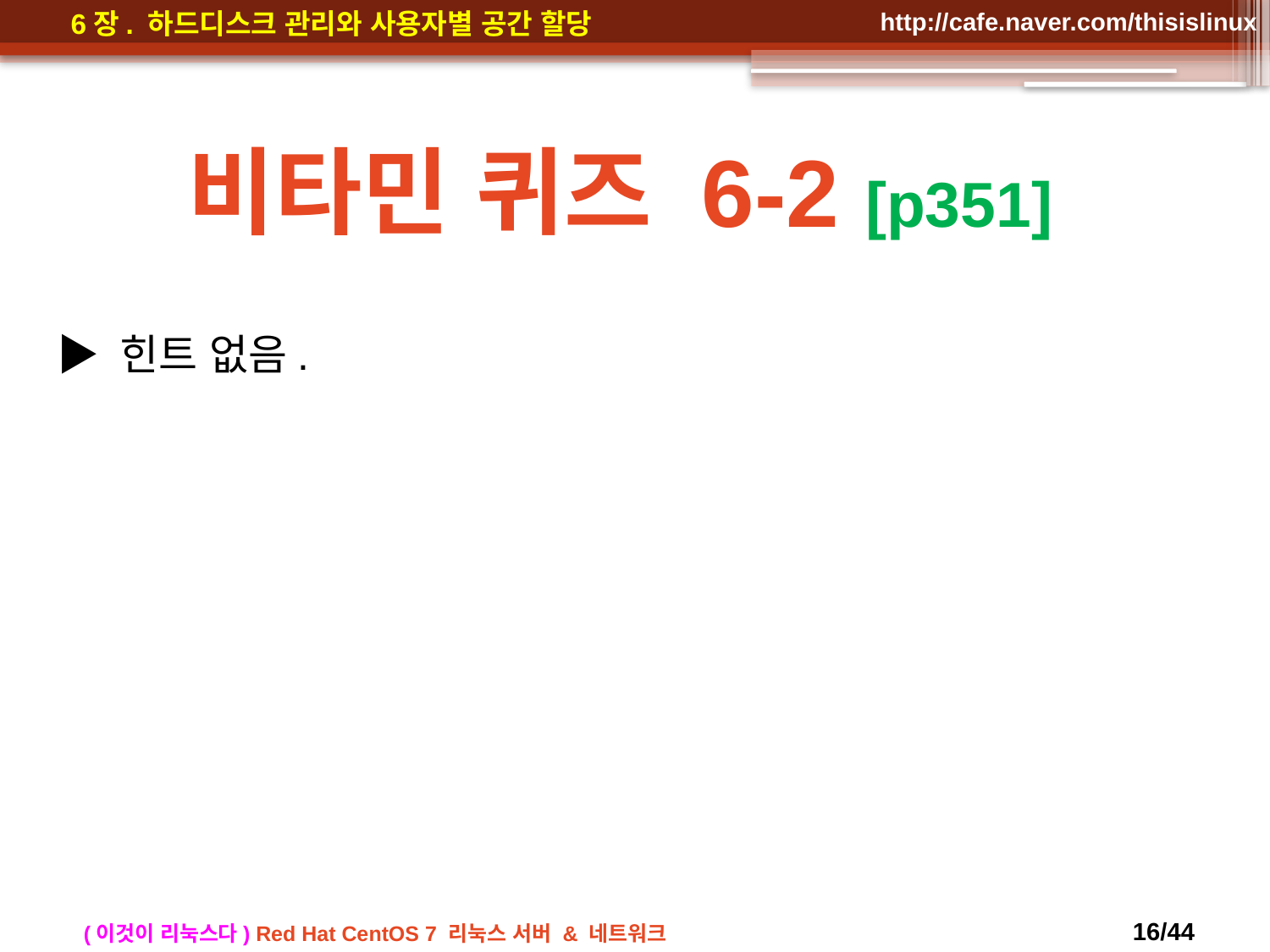

비타민 퀴즈 6-2 [p351]
▶ 힌트 없음.